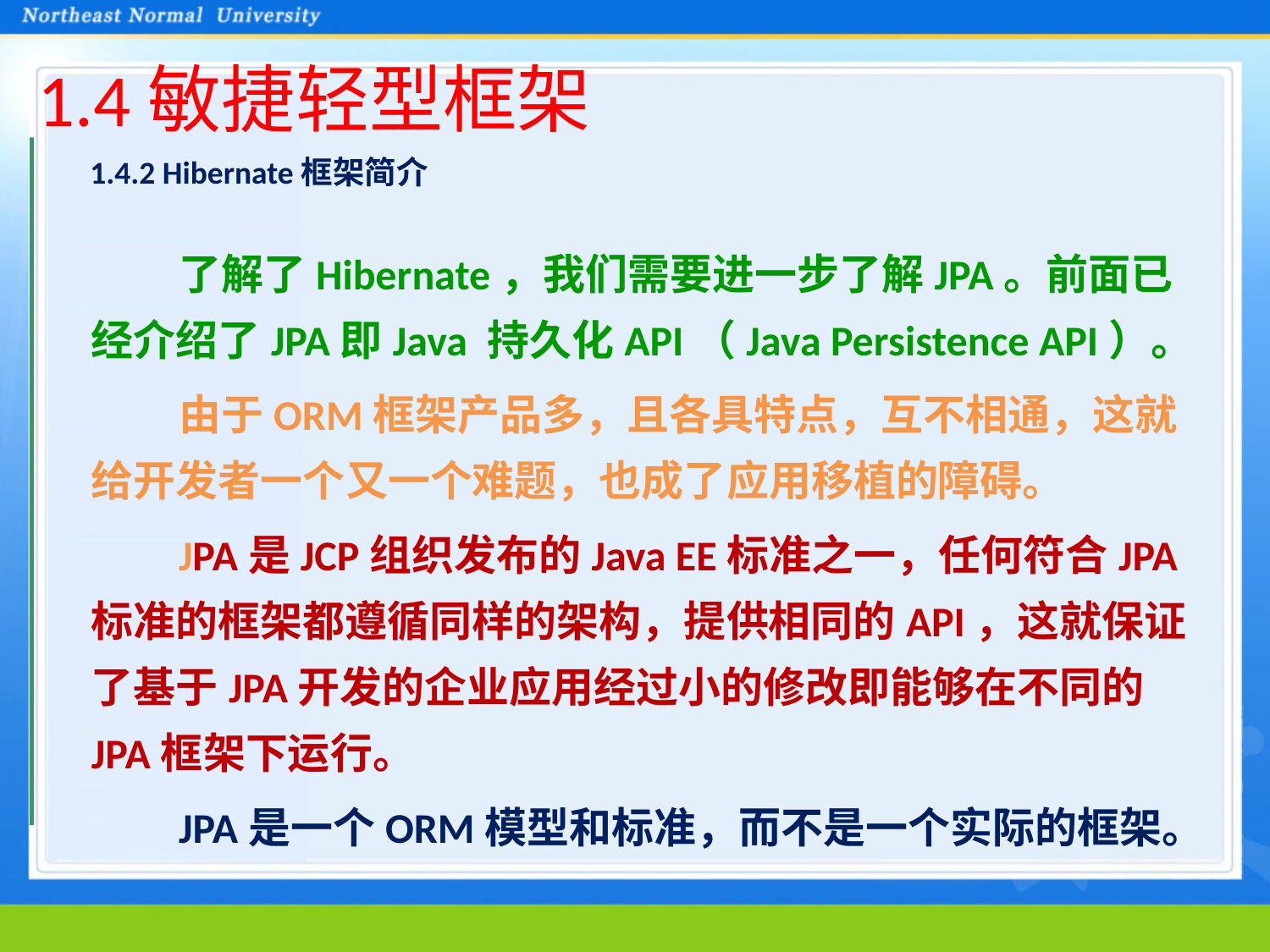

# 1.4敏捷轻型框架
1.4.2 Hibernate框架简介
了解了Hibernate，我们需要进一步了解JPA。前面已经介绍了JPA即Java 持久化API（Java Persistence API）。
由于ORM框架产品多，且各具特点，互不相通，这就给开发者一个又一个难题，也成了应用移植的障碍。
JPA是JCP组织发布的Java EE标准之一，任何符合JPA标准的框架都遵循同样的架构，提供相同的API，这就保证了基于JPA开发的企业应用经过小的修改即能够在不同的JPA框架下运行。
JPA是一个ORM模型和标准，而不是一个实际的框架。